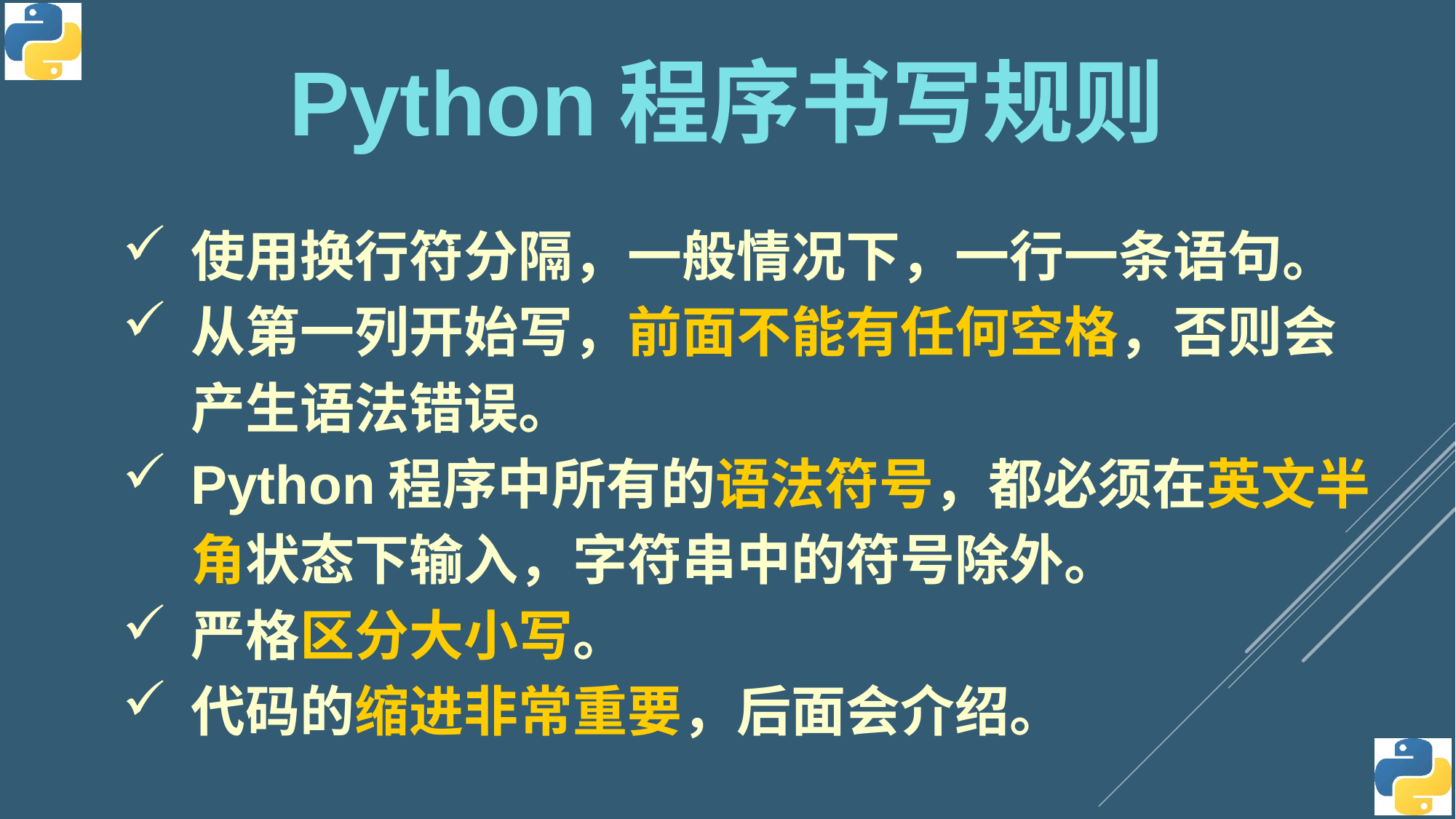

Python程序书写规则
使用换行符分隔，一般情况下，一行一条语句。
从第一列开始写，前面不能有任何空格，否则会产生语法错误。
Python程序中所有的语法符号，都必须在英文半角状态下输入，字符串中的符号除外。
严格区分大小写。
代码的缩进非常重要，后面会介绍。